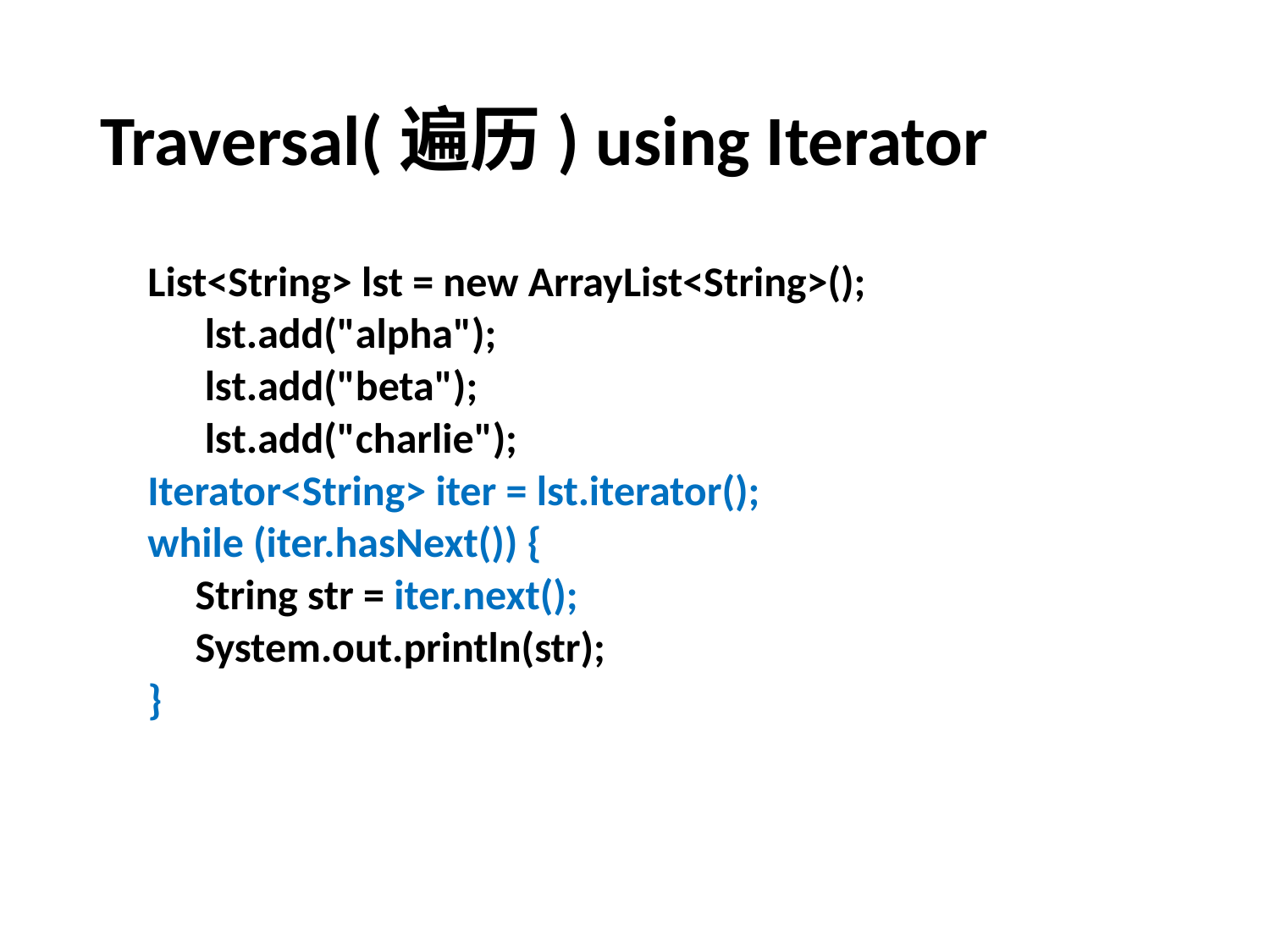

# Traversal(遍历) using Iterator
List<String> lst = new ArrayList<String>();
      lst.add("alpha");
      lst.add("beta");
      lst.add("charlie");
Iterator<String> iter = lst.iterator();
while (iter.hasNext()) {
     String str = iter.next();
     System.out.println(str);
}